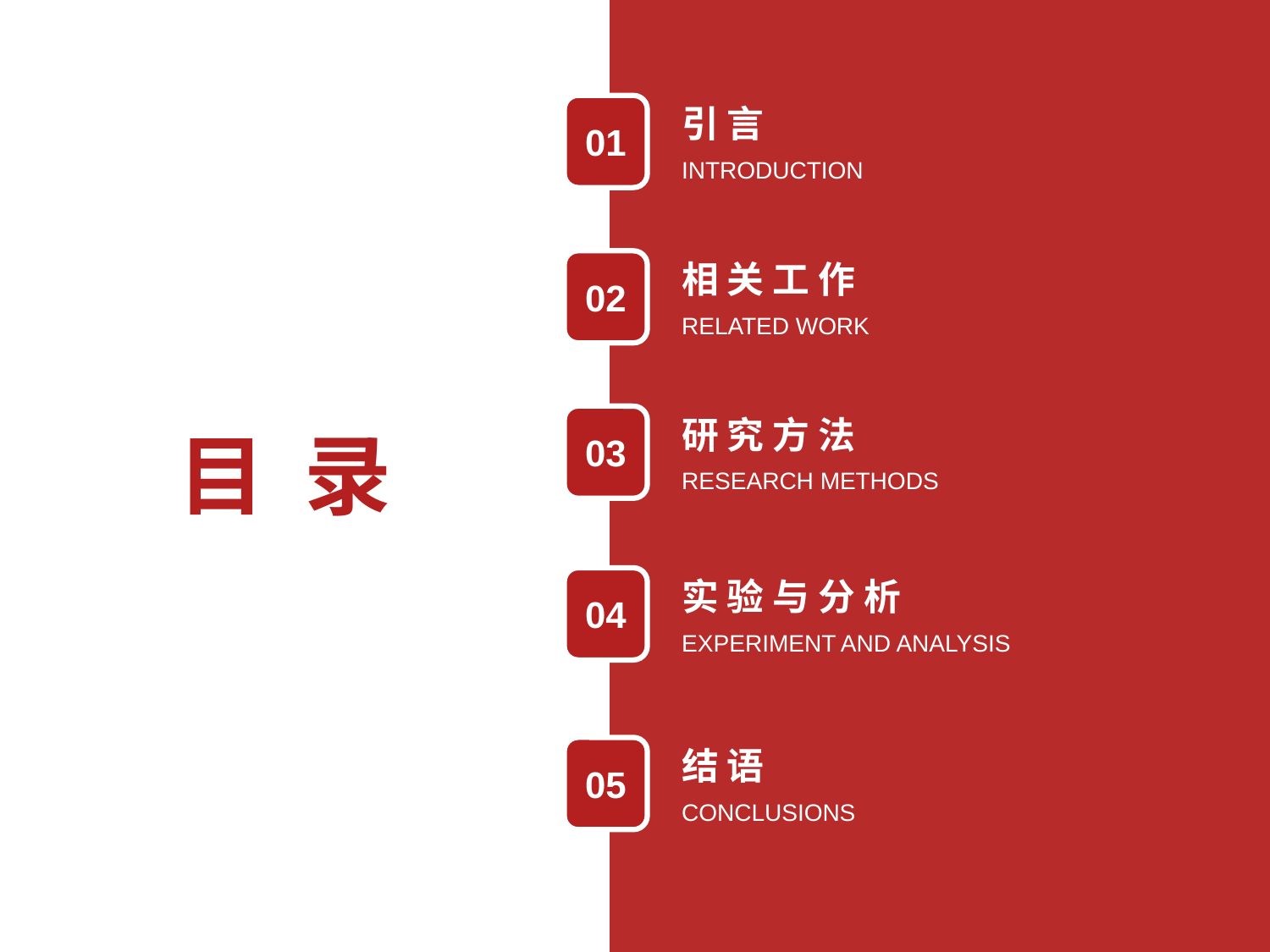

引 言
INTRODUCTION
01
相 关 工 作
RELATED WORK
02
研 究 方 法
RESEARCH METHODS
03
目  录
实 验 与 分 析
EXPERIMENT AND ANALYSIS
04
结 语
CONCLUSIONS
05